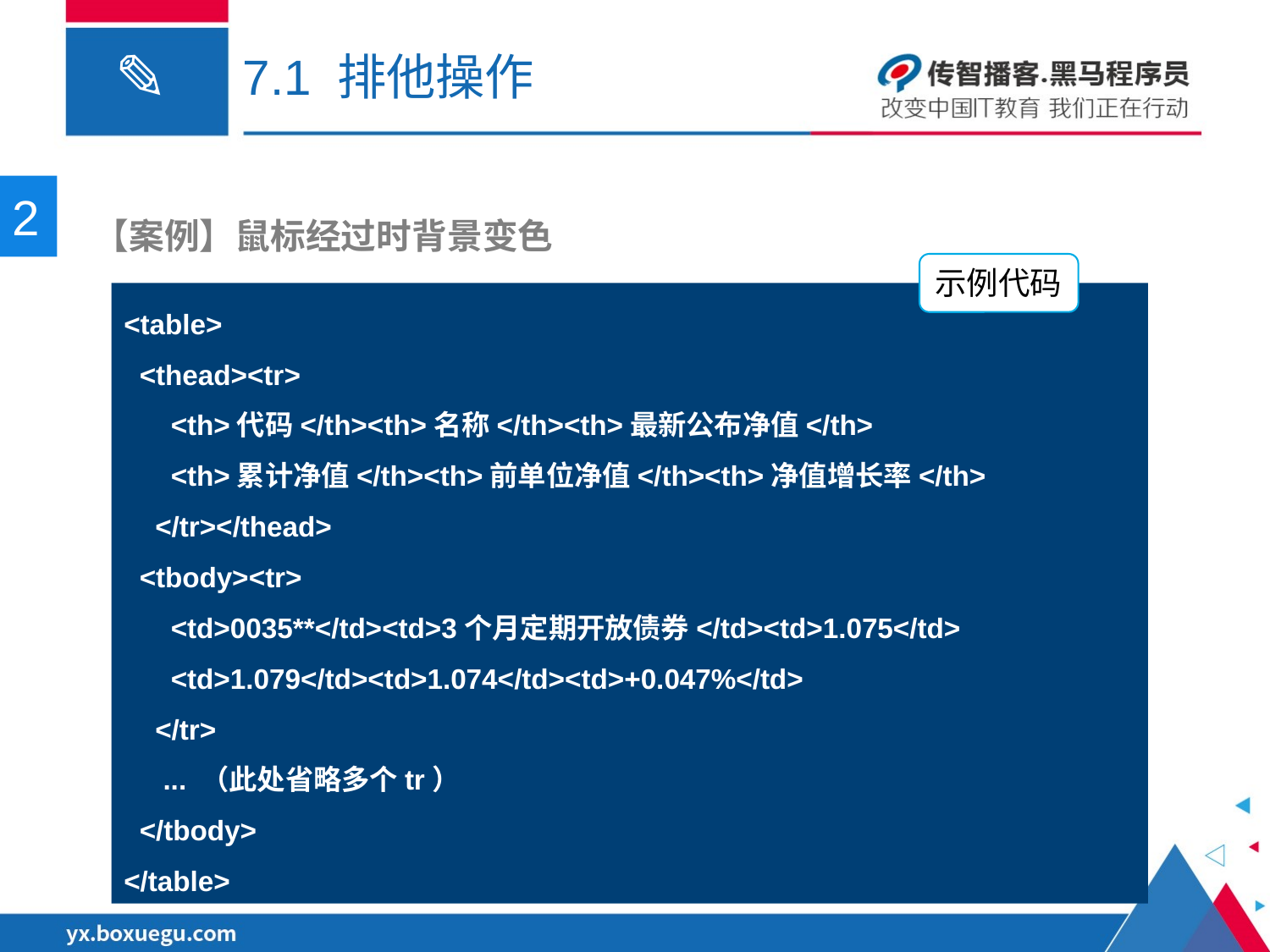

# 7.1 排他操作

2
  【案例】鼠标经过时背景变色
示例代码
<table>
  <thead><tr>
      <th>代码</th><th>名称</th><th>最新公布净值</th>
      <th>累计净值</th><th>前单位净值</th><th>净值增长率</th>
    </tr></thead>
  <tbody><tr>
      <td>0035**</td><td>3个月定期开放债券</td><td>1.075</td>
      <td>1.079</td><td>1.074</td><td>+0.047%</td>
    </tr>
     ... （此处省略多个tr）
  </tbody>
</table>